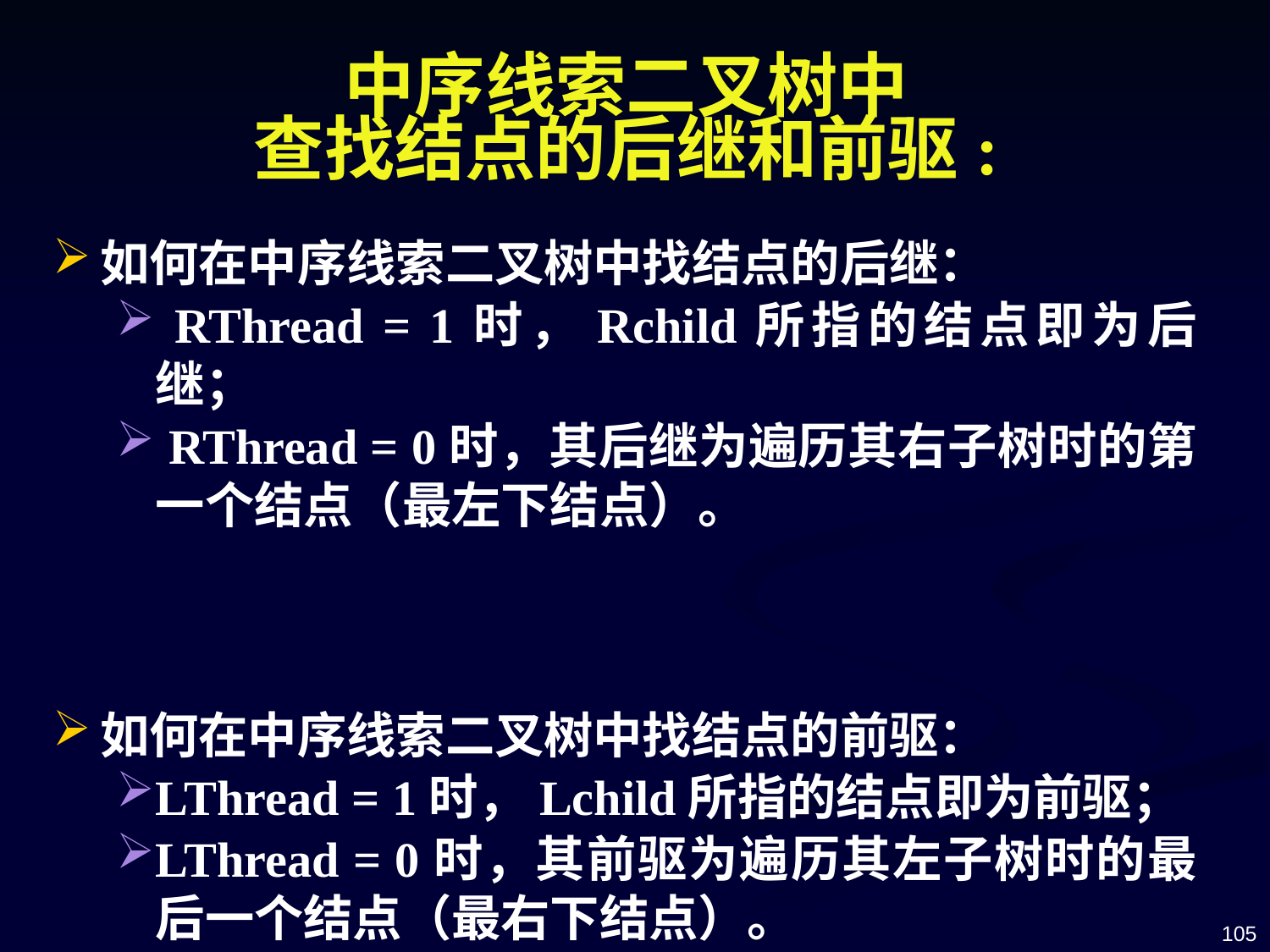

# 中序线索二叉树中 查找结点的后继和前驱:
如何在中序线索二叉树中找结点的后继：
 RThread = 1时，Rchild所指的结点即为后继；
 RThread = 0时，其后继为遍历其右子树时的第一个结点（最左下结点）。

如何在中序线索二叉树中找结点的前驱：
LThread = 1时，Lchild所指的结点即为前驱；
LThread = 0时，其前驱为遍历其左子树时的最后一个结点（最右下结点）。
105